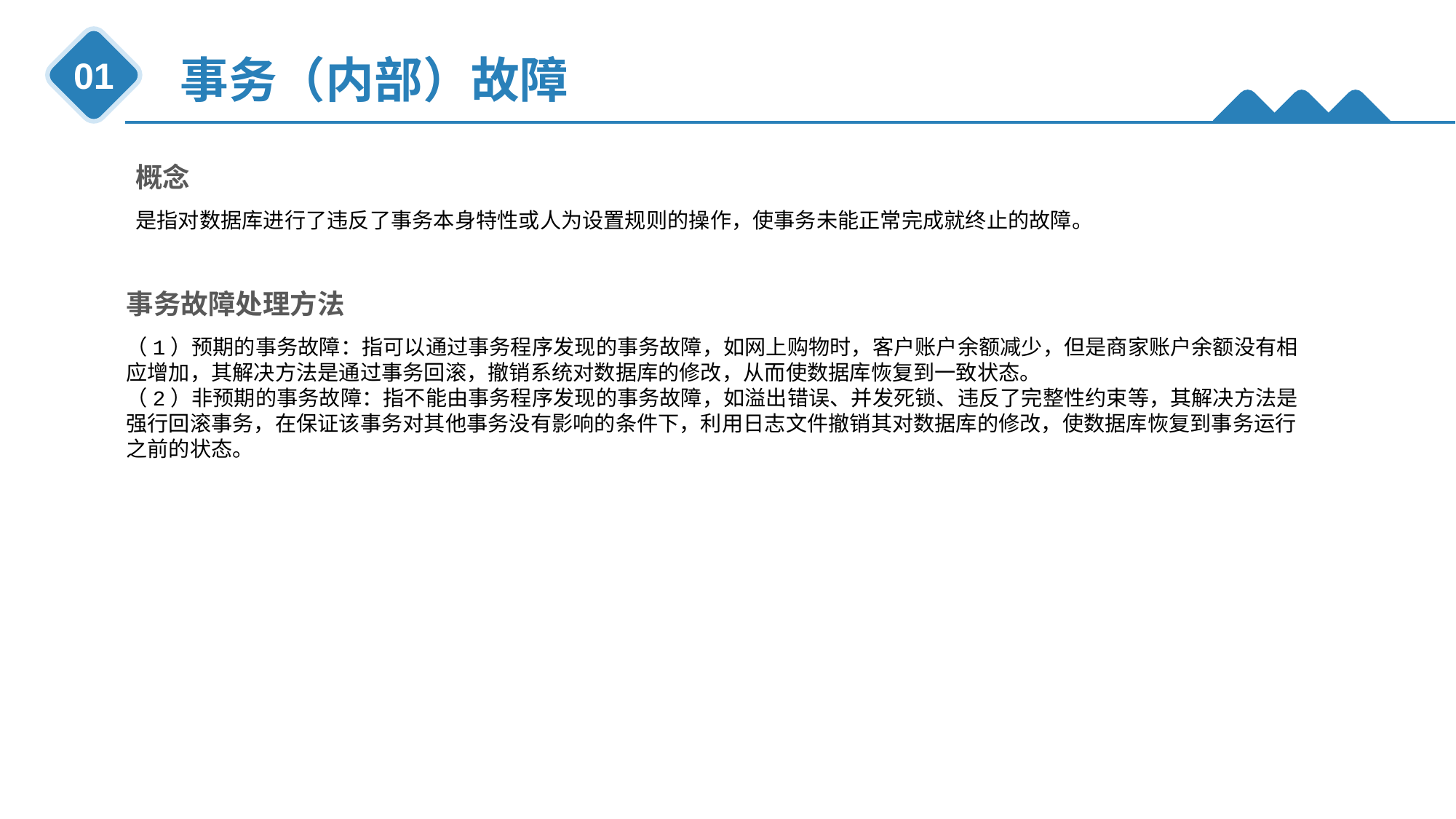

事务（内部）故障
01

概念
是指对数据库进行了违反了事务本身特性或人为设置规则的操作，使事务未能正常完成就终止的故障。
事务故障处理方法
（1）预期的事务故障：指可以通过事务程序发现的事务故障，如网上购物时，客户账户余额减少，但是商家账户余额没有相应增加，其解决方法是通过事务回滚，撤销系统对数据库的修改，从而使数据库恢复到一致状态。
（2）非预期的事务故障：指不能由事务程序发现的事务故障，如溢出错误、并发死锁、违反了完整性约束等，其解决方法是强行回滚事务，在保证该事务对其他事务没有影响的条件下，利用日志文件撤销其对数据库的修改，使数据库恢复到事务运行之前的状态。